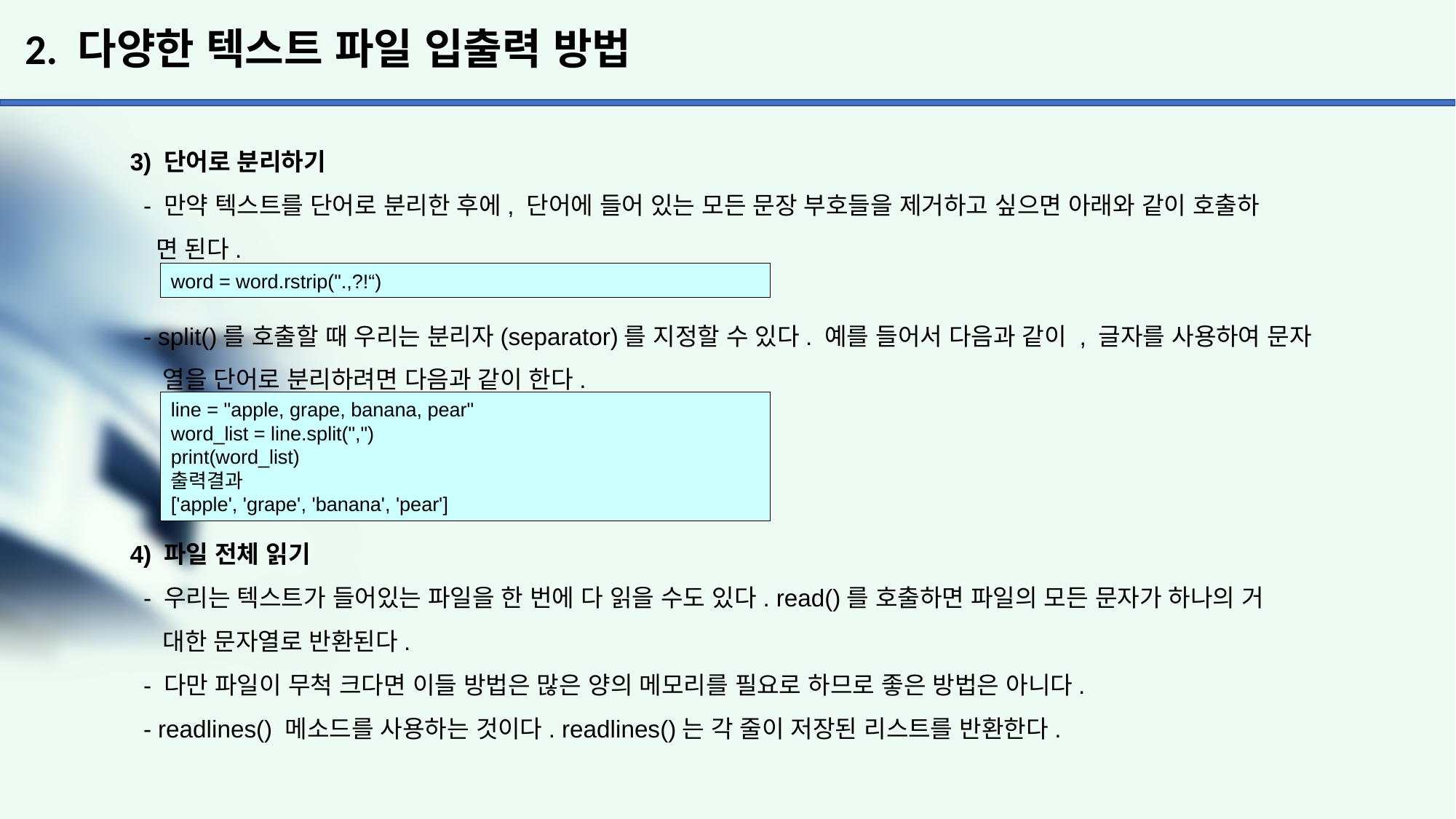

# 2. 다양한 텍스트 파일 입출력 방법
3) 단어로 분리하기
  - 만약 텍스트를 단어로 분리한 후에, 단어에 들어 있는 모든 문장 부호들을 제거하고 싶으면 아래와 같이 호출하
   면 된다.

  - split()를 호출할 때 우리는 분리자(separator)를 지정할 수 있다. 예를 들어서 다음과 같이 , 글자를 사용하여 문자
    열을 단어로 분리하려면 다음과 같이 한다.

4) 파일 전체 읽기
  - 우리는 텍스트가 들어있는 파일을 한 번에 다 읽을 수도 있다. read()를 호출하면 파일의 모든 문자가 하나의 거
    대한 문자열로 반환된다.
  - 다만 파일이 무척 크다면 이들 방법은 많은 양의 메모리를 필요로 하므로 좋은 방법은 아니다.
  - readlines() 메소드를 사용하는 것이다. readlines()는 각 줄이 저장된 리스트를 반환한다.
word = word.rstrip(".,?!“)
line = "apple, grape, banana, pear"
word_list = line.split(",")
print(word_list)
출력결과
['apple', 'grape', 'banana', 'pear']